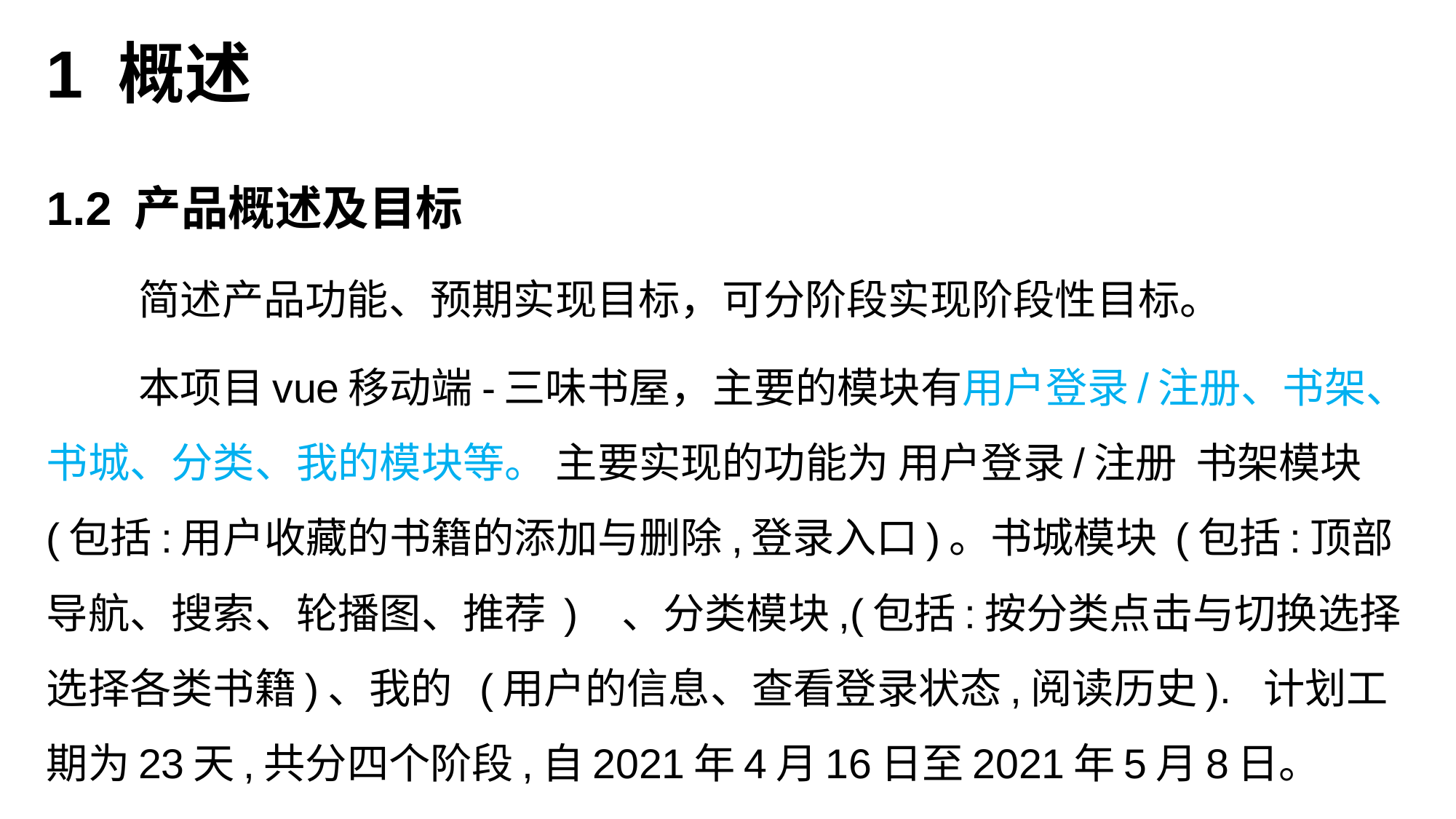

# 1 概述
1.2 产品概述及目标
简述产品功能、预期实现目标，可分阶段实现阶段性目标。
本项⽬vue移动端-三味书屋，主要的模块有⽤户登录/注册、书架、书城、分类、我的模块等。 主要实现的功能为 用户登录/注册  书架模块(包括:用户收藏的书籍的添加与删除,登录入口)。书城模块 (包括:顶部导航、搜索、轮播图、推荐 )   、分类模块,(包括:按分类点击与切换选择选择各类书籍)、我的  (用户的信息、查看登录状态,阅读历史).  计划工期为23天,共分四个阶段,自2021年4月16日至2021年5月8日。